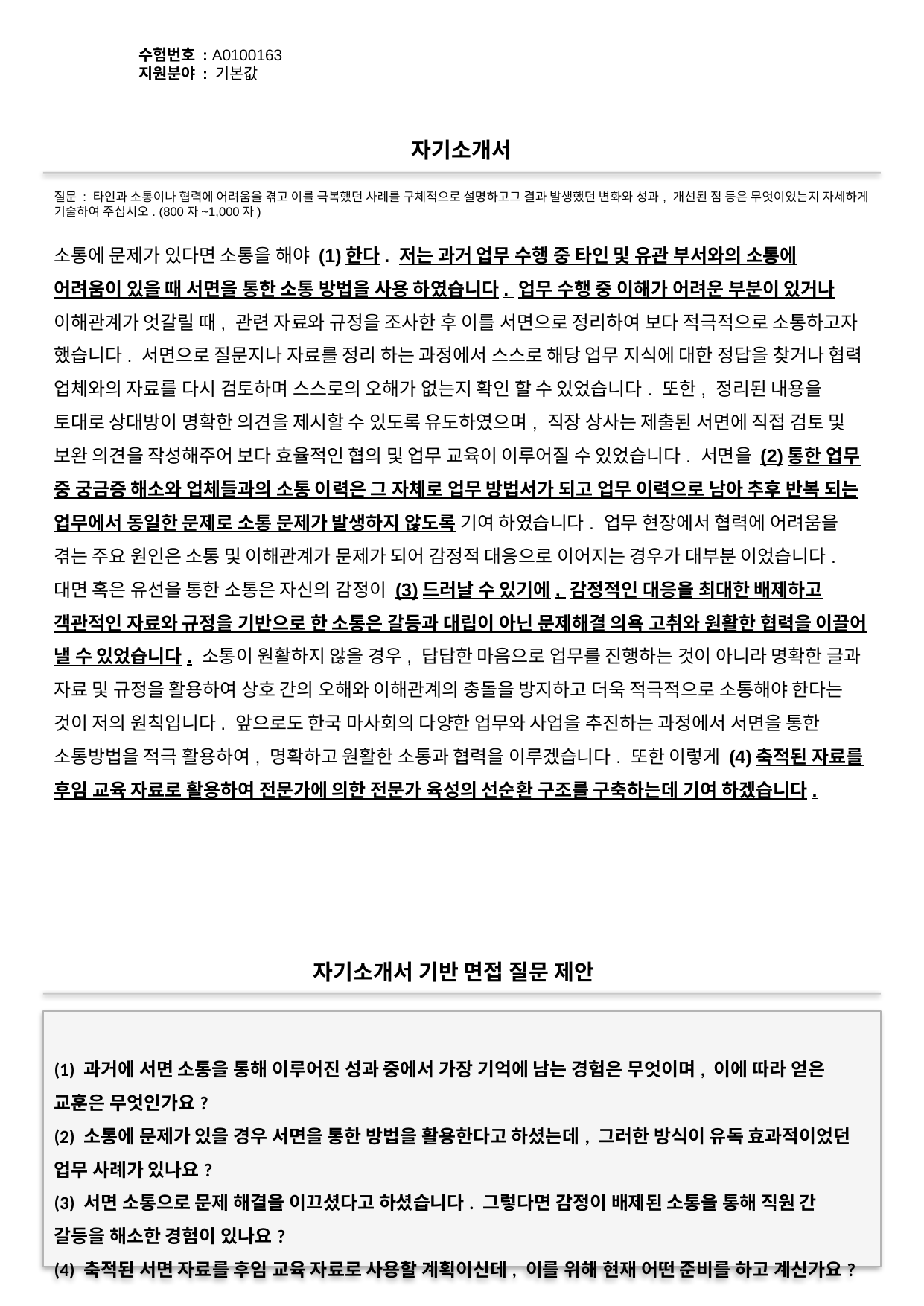

수험번호 : A0100163
지원분야 : 기본값
#

자기소개서

질문 : 타인과 소통이나 협력에 어려움을 겪고 이를 극복했던 사례를 구체적으로 설명하고그 결과 발생했던 변화와 성과, 개선된 점 등은 무엇이었는지 자세하게 기술하여 주십시오. (800자~1,000자)

소통에 문제가 있다면 소통을 해야 (1)한다. 저는 과거 업무 수행 중 타인 및 유관 부서와의 소통에 어려움이 있을 때 서면을 통한 소통 방법을 사용 하였습니다. 업무 수행 중 이해가 어려운 부분이 있거나 이해관계가 엇갈릴 때, 관련 자료와 규정을 조사한 후 이를 서면으로 정리하여 보다 적극적으로 소통하고자 했습니다. 서면으로 질문지나 자료를 정리 하는 과정에서 스스로 해당 업무 지식에 대한 정답을 찾거나 협력 업체와의 자료를 다시 검토하며 스스로의 오해가 없는지 확인 할 수 있었습니다. 또한, 정리된 내용을 토대로 상대방이 명확한 의견을 제시할 수 있도록 유도하였으며, 직장 상사는 제출된 서면에 직접 검토 및 보완 의견을 작성해주어 보다 효율적인 협의 및 업무 교육이 이루어질 수 있었습니다. 서면을 (2)통한 업무 중 궁금증 해소와 업체들과의 소통 이력은 그 자체로 업무 방법서가 되고 업무 이력으로 남아 추후 반복 되는 업무에서 동일한 문제로 소통 문제가 발생하지 않도록 기여 하였습니다. 업무 현장에서 협력에 어려움을 겪는 주요 원인은 소통 및 이해관계가 문제가 되어 감정적 대응으로 이어지는 경우가 대부분 이었습니다. 대면 혹은 유선을 통한 소통은 자신의 감정이 (3)드러날 수 있기에, 감정적인 대응을 최대한 배제하고 객관적인 자료와 규정을 기반으로 한 소통은 갈등과 대립이 아닌 문제해결 의욕 고취와 원활한 협력을 이끌어 낼 수 있었습니다. 소통이 원활하지 않을 경우, 답답한 마음으로 업무를 진행하는 것이 아니라 명확한 글과 자료 및 규정을 활용하여 상호 간의 오해와 이해관계의 충돌을 방지하고 더욱 적극적으로 소통해야 한다는 것이 저의 원칙입니다. 앞으로도 한국 마사회의 다양한 업무와 사업을 추진하는 과정에서 서면을 통한 소통방법을 적극 활용하여, 명확하고 원활한 소통과 협력을 이루겠습니다. 또한 이렇게 (4)축적된 자료를 후임 교육 자료로 활용하여 전문가에 의한 전문가 육성의 선순환 구조를 구축하는데 기여 하겠습니다.

자기소개서 기반 면접 질문 제안

(1) 과거에 서면 소통을 통해 이루어진 성과 중에서 가장 기억에 남는 경험은 무엇이며, 이에 따라 얻은 교훈은 무엇인가요?
(2) 소통에 문제가 있을 경우 서면을 통한 방법을 활용한다고 하셨는데, 그러한 방식이 유독 효과적이었던 업무 사례가 있나요?
(3) 서면 소통으로 문제 해결을 이끄셨다고 하셨습니다. 그렇다면 감정이 배제된 소통을 통해 직원 간 갈등을 해소한 경험이 있나요?
(4) 축적된 서면 자료를 후임 교육 자료로 사용할 계획이신데, 이를 위해 현재 어떤 준비를 하고 계신가요?